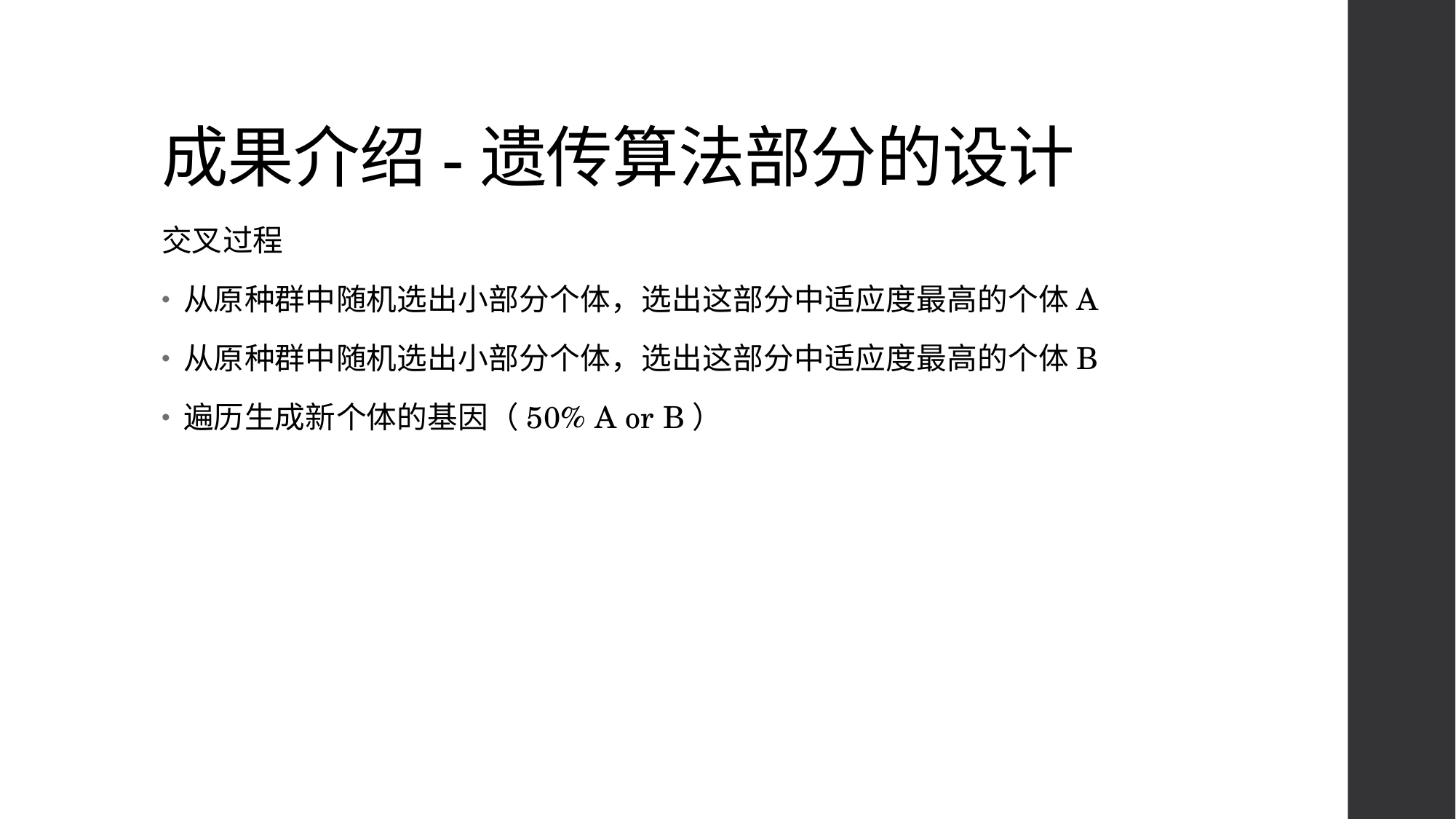

# 成果介绍-遗传算法部分的设计
交叉过程
从原种群中随机选出小部分个体，选出这部分中适应度最高的个体A
从原种群中随机选出小部分个体，选出这部分中适应度最高的个体B
遍历生成新个体的基因（50% A or B）